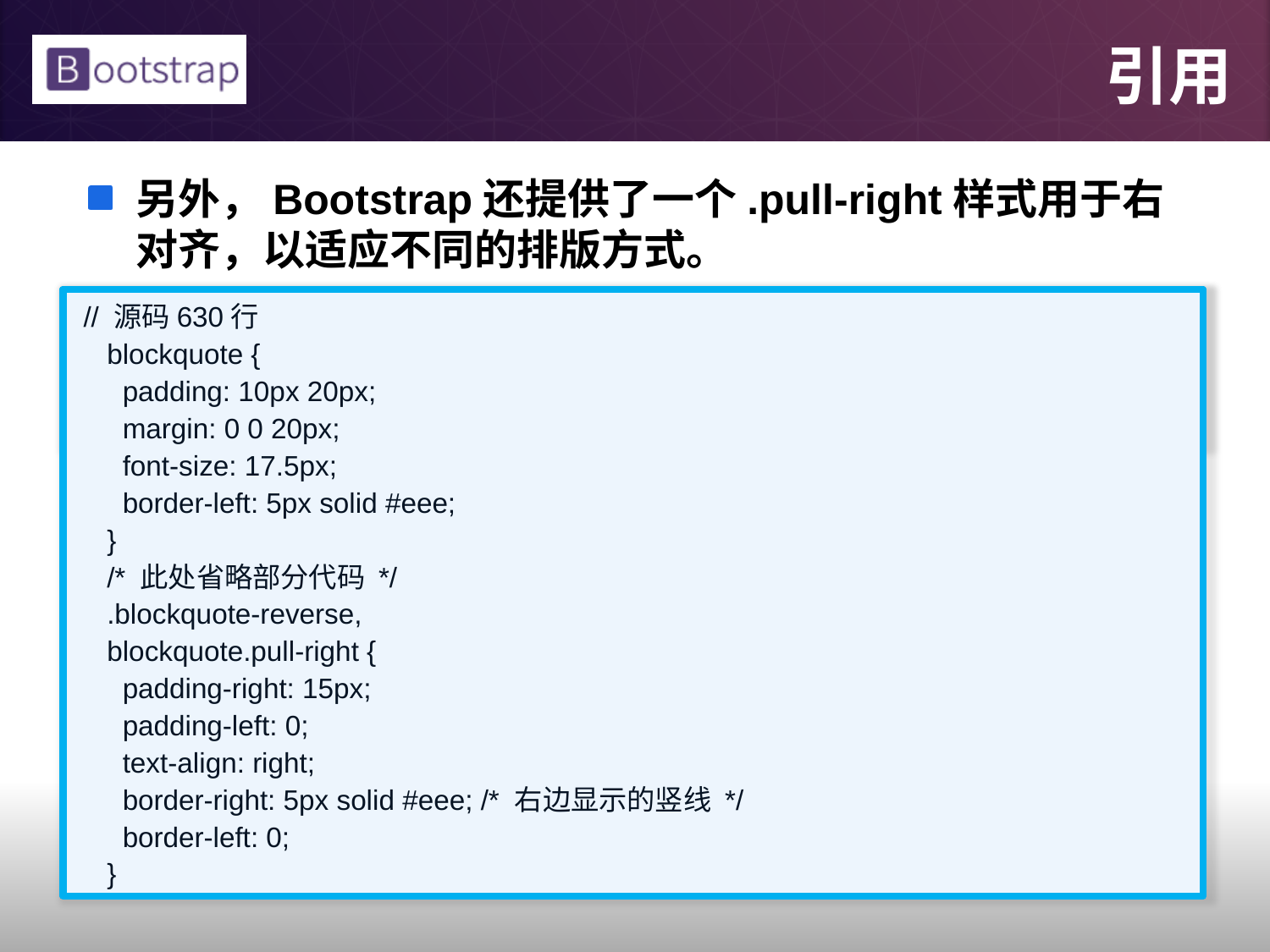

# 引用
另外，Bootstrap还提供了一个.pull-right样式用于右对齐，以适应不同的排版方式。

引用元素的主要样式代码如下：
 <blockquote class="pull-right">
          <p>不愤不启,不悱不发。举一隅,不以三隅反,则吾不复也。</p>
          <small>出自 <cite title="论语?述而">论语</cite></small>
    </blockquote>
 // 源码630行
    blockquote {
      padding: 10px 20px;
      margin: 0 0 20px;
      font-size: 17.5px;
      border-left: 5px solid #eee;
    }
    /* 此处省略部分代码 */
    .blockquote-reverse,
    blockquote.pull-right {
      padding-right: 15px;
      padding-left: 0;
      text-align: right;
      border-right: 5px solid #eee; /* 右边显示的竖线 */
      border-left: 0;
    }